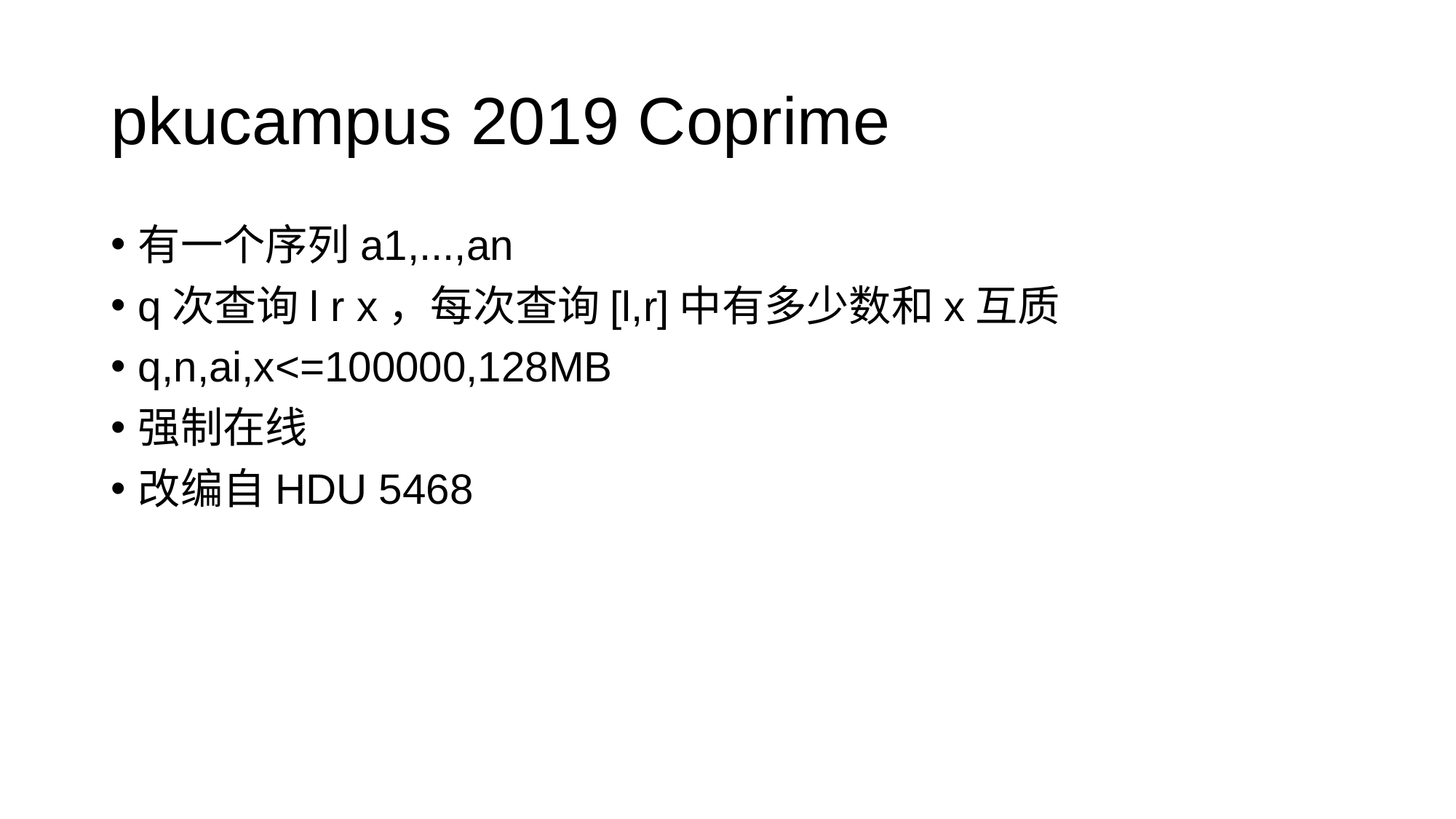

# pkucampus 2019 Coprime
有一个序列a1,...,an
q次查询l r x，每次查询[l,r]中有多少数和x互质
q,n,ai,x<=100000,128MB
强制在线
改编自HDU 5468